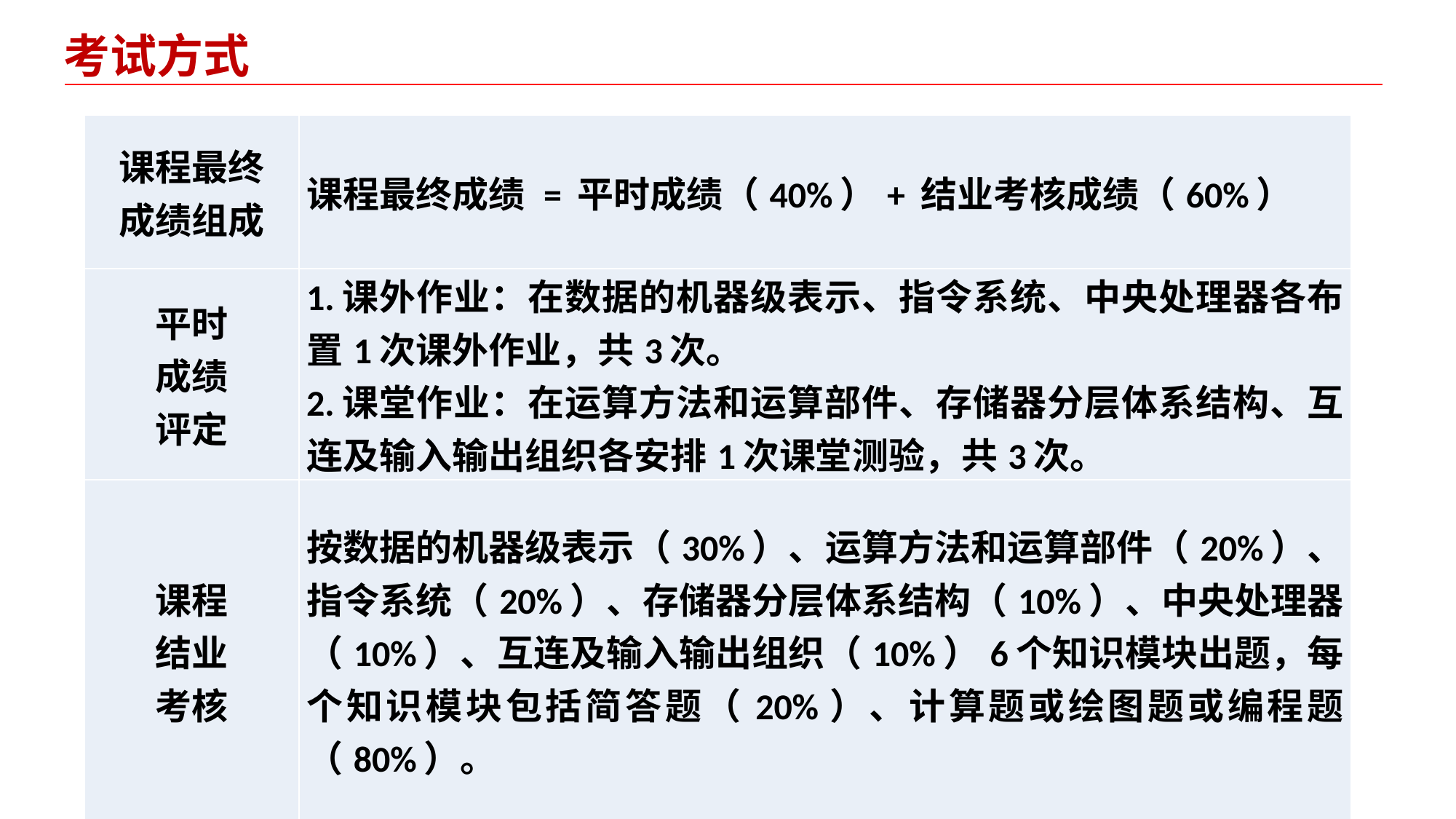

# 考试方式
| 课程最终 成绩组成 | 课程最终成绩 = 平时成绩（40%）+ 结业考核成绩（60%） |
| --- | --- |
| 平时 成绩 评定 | 1.课外作业：在数据的机器级表示、指令系统、中央处理器各布置1次课外作业，共3次。 2.课堂作业：在运算方法和运算部件、存储器分层体系结构、互连及输入输出组织各安排1次课堂测验，共3次。 |
| 课程 结业 考核 | 按数据的机器级表示（30%）、运算方法和运算部件（20%）、指令系统（20%）、存储器分层体系结构（10%）、中央处理器（10%）、互连及输入输出组织（10%）6个知识模块出题，每个知识模块包括简答题（20%）、计算题或绘图题或编程题（80%）。 |